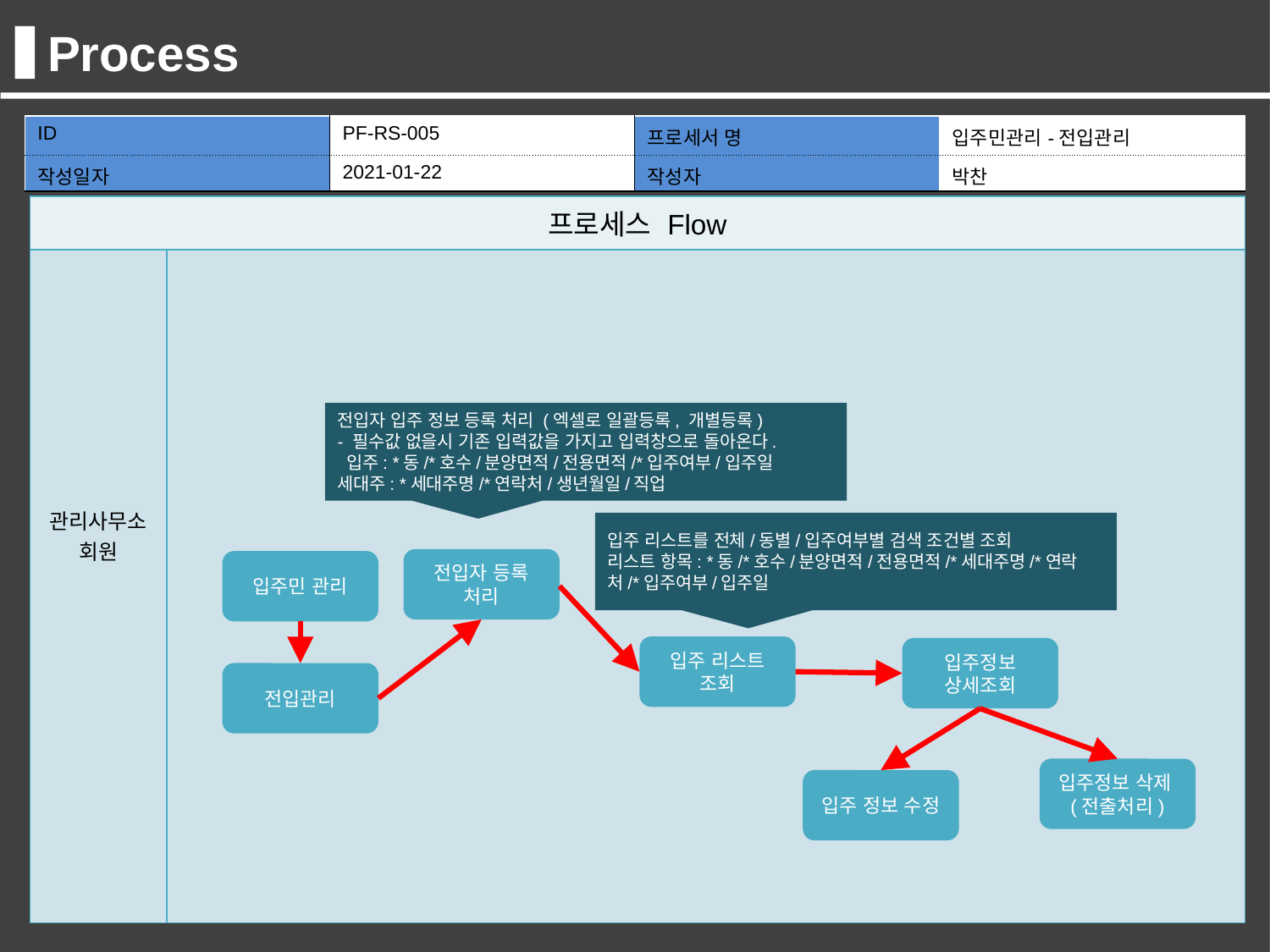

Process
Process

| ID | PF-RS-006 | 프로세서 명 | 최종합격자관리 |
| --- | --- | --- | --- |
| 작성일자 | 2016.05.11 | 작성자 | 김선도 |
| ID | PF-RS-005 | 프로세서 명 | 입주민관리-전입관리 |
| --- | --- | --- | --- |
| 작성일자 | 2021-01-22 | 작성자 | 박찬 |
| 프로세스 Flow |  |
| --- | --- |
| 관리자 교사 |  |
| 프로세스 Flow |  |
| --- | --- |
| 관리사무소 회원 |  |
전입자 입주 정보 등록 처리 (엑셀로 일괄등록, 개별등록)
- 필수값 없을시 기존 입력값을 가지고 입력창으로 돌아온다.
 입주: *동/*호수/분양면적/전용면적/*입주여부/입주일
세대주: *세대주명/*연락처/생년월일/직업
입주 리스트를 전체/동별/입주여부별 검색 조건별 조회
리스트 항목: *동/*호수/분양면적/전용면적/*세대주명/*연락처/*입주여부/입주일
전입자 등록 처리
입주민 관리
입주 리스트 조회
입주정보 상세조회
전입관리
입주정보 삭제(전출처리)
입주 정보 수정